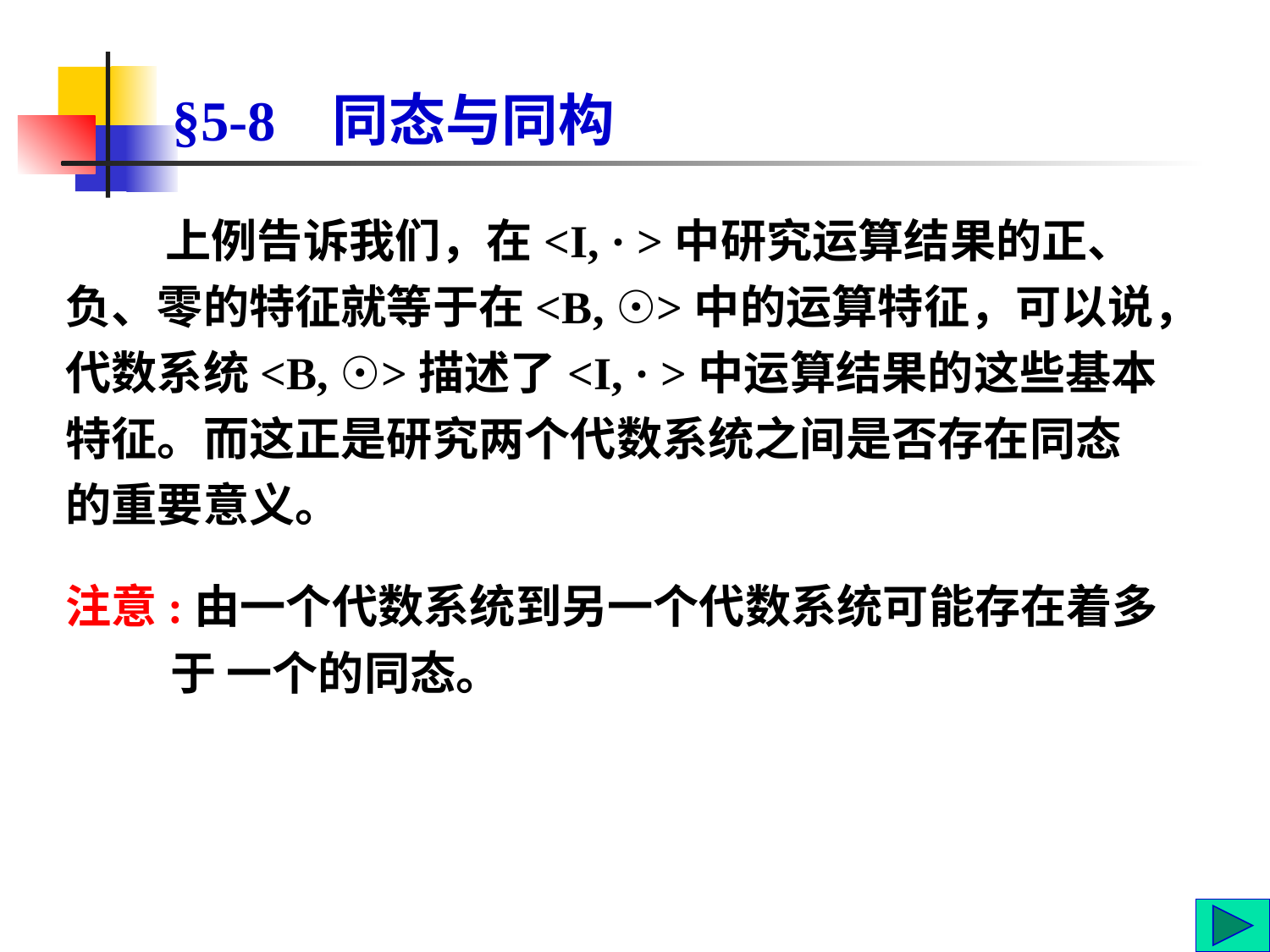

# §5-8   同态与同构
上例告诉我们，在<I, · >中研究运算结果的正、负、零的特征就等于在<B, ☉>中的运算特征，可以说，代数系统<B, ☉>描述了<I, · >中运算结果的这些基本特征。而这正是研究两个代数系统之间是否存在同态的重要意义。
注意:由一个代数系统到另一个代数系统可能存在着多于 一个的同态。
7